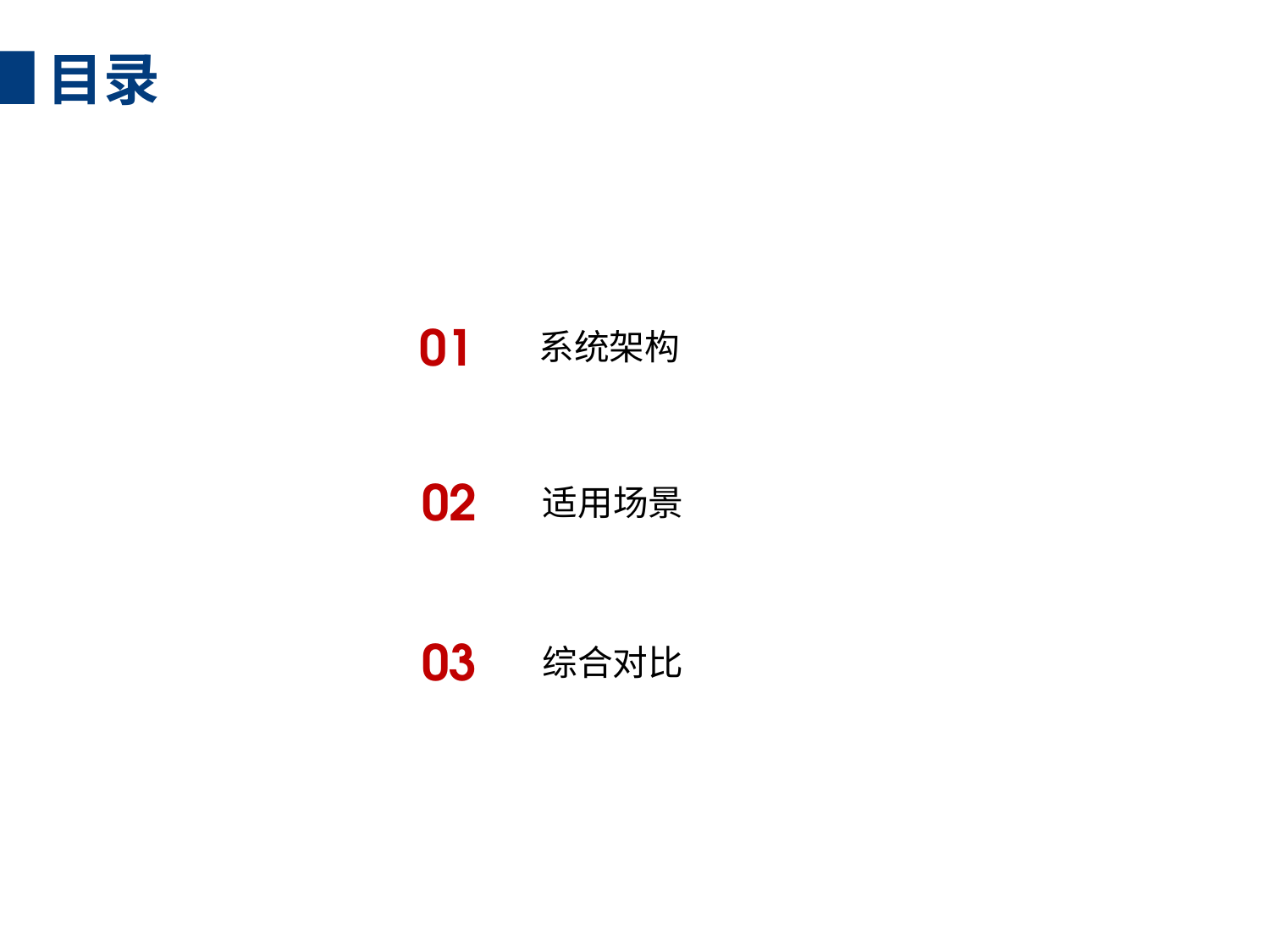

目录

01
系统架构
02
适用场景
03
综合对比